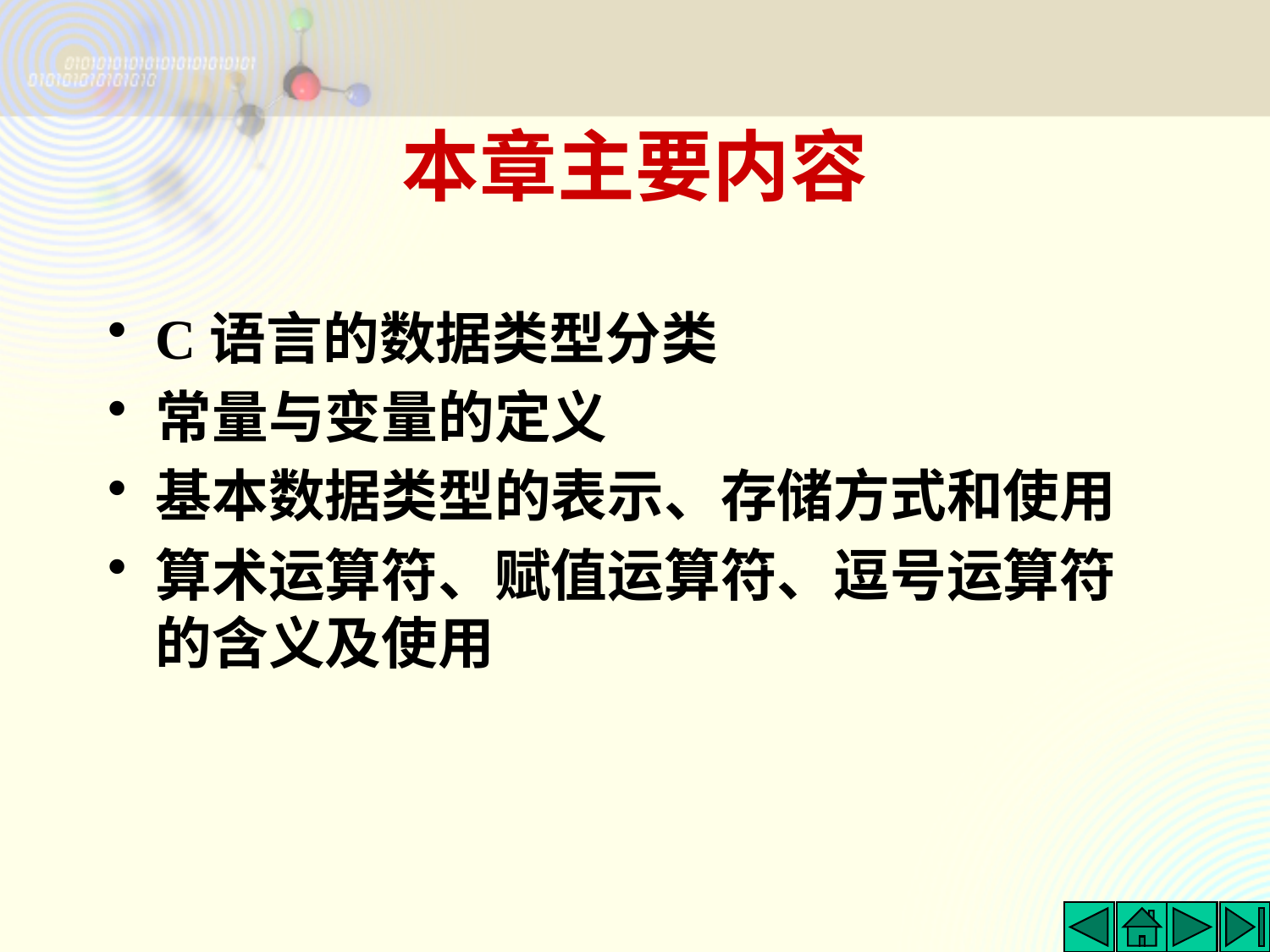

# 本章主要内容
C语言的数据类型分类
常量与变量的定义
基本数据类型的表示、存储方式和使用
算术运算符、赋值运算符、逗号运算符的含义及使用